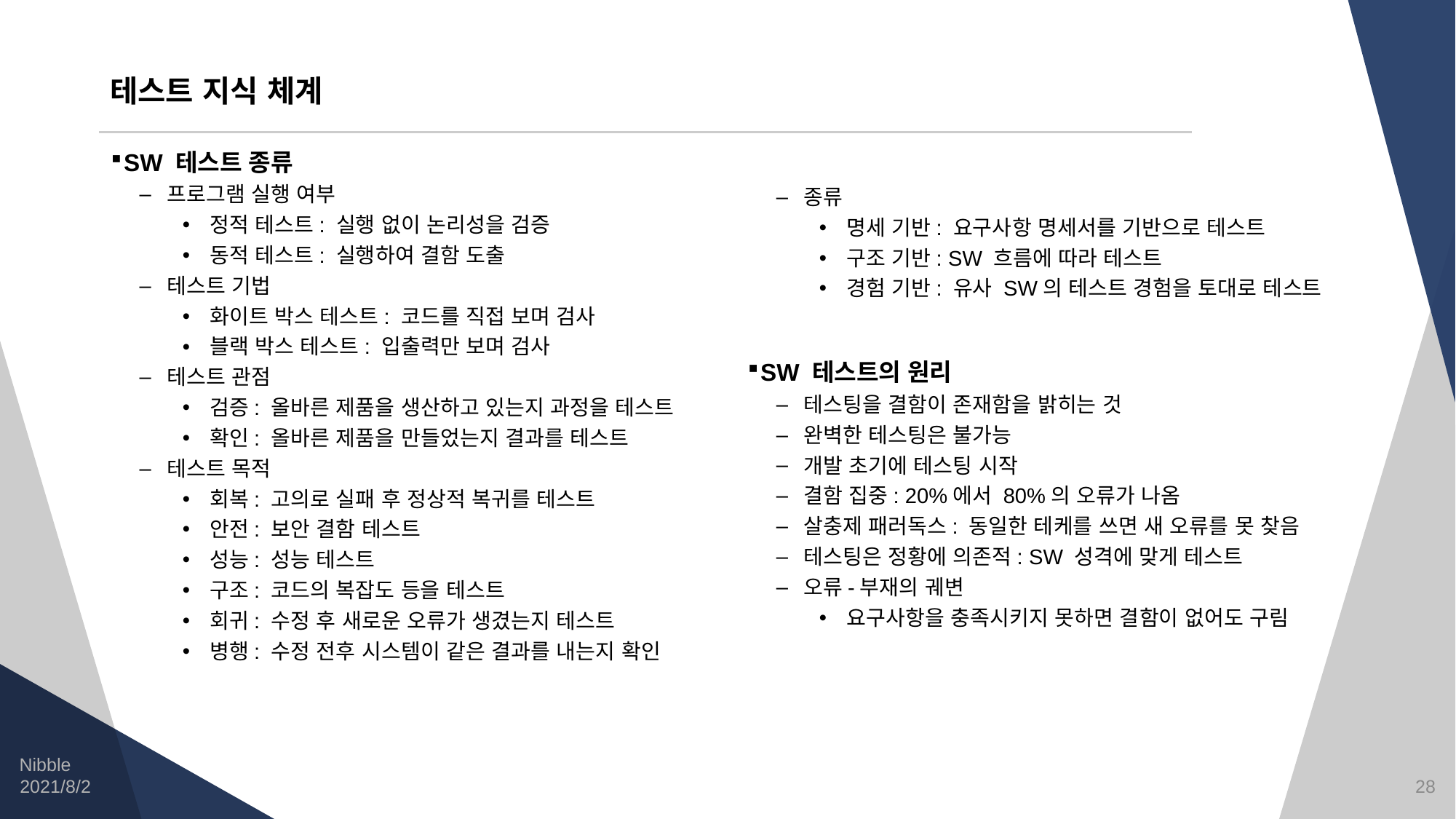

# 테스트 지식 체계

종류
명세 기반: 요구사항 명세서를 기반으로 테스트
구조 기반: SW 흐름에 따라 테스트
경험 기반: 유사 SW의 테스트 경험을 토대로 테스트

SW 테스트의 원리
테스팅을 결함이 존재함을 밝히는 것
완벽한 테스팅은 불가능
개발 초기에 테스팅 시작
결함 집중: 20%에서 80%의 오류가 나옴
살충제 패러독스: 동일한 테케를 쓰면 새 오류를 못 찾음
테스팅은 정황에 의존적: SW 성격에 맞게 테스트
오류-부재의 궤변
요구사항을 충족시키지 못하면 결함이 없어도 구림
SW 테스트 종류
프로그램 실행 여부
정적 테스트: 실행 없이 논리성을 검증
동적 테스트: 실행하여 결함 도출
테스트 기법
화이트 박스 테스트: 코드를 직접 보며 검사
블랙 박스 테스트: 입출력만 보며 검사
테스트 관점
검증: 올바른 제품을 생산하고 있는지 과정을 테스트
확인: 올바른 제품을 만들었는지 결과를 테스트
테스트 목적
회복: 고의로 실패 후 정상적 복귀를 테스트
안전: 보안 결함 테스트
성능: 성능 테스트
구조: 코드의 복잡도 등을 테스트
회귀: 수정 후 새로운 오류가 생겼는지 테스트
병행: 수정 전후 시스템이 같은 결과를 내는지 확인
Nibble
2021/8/2
28